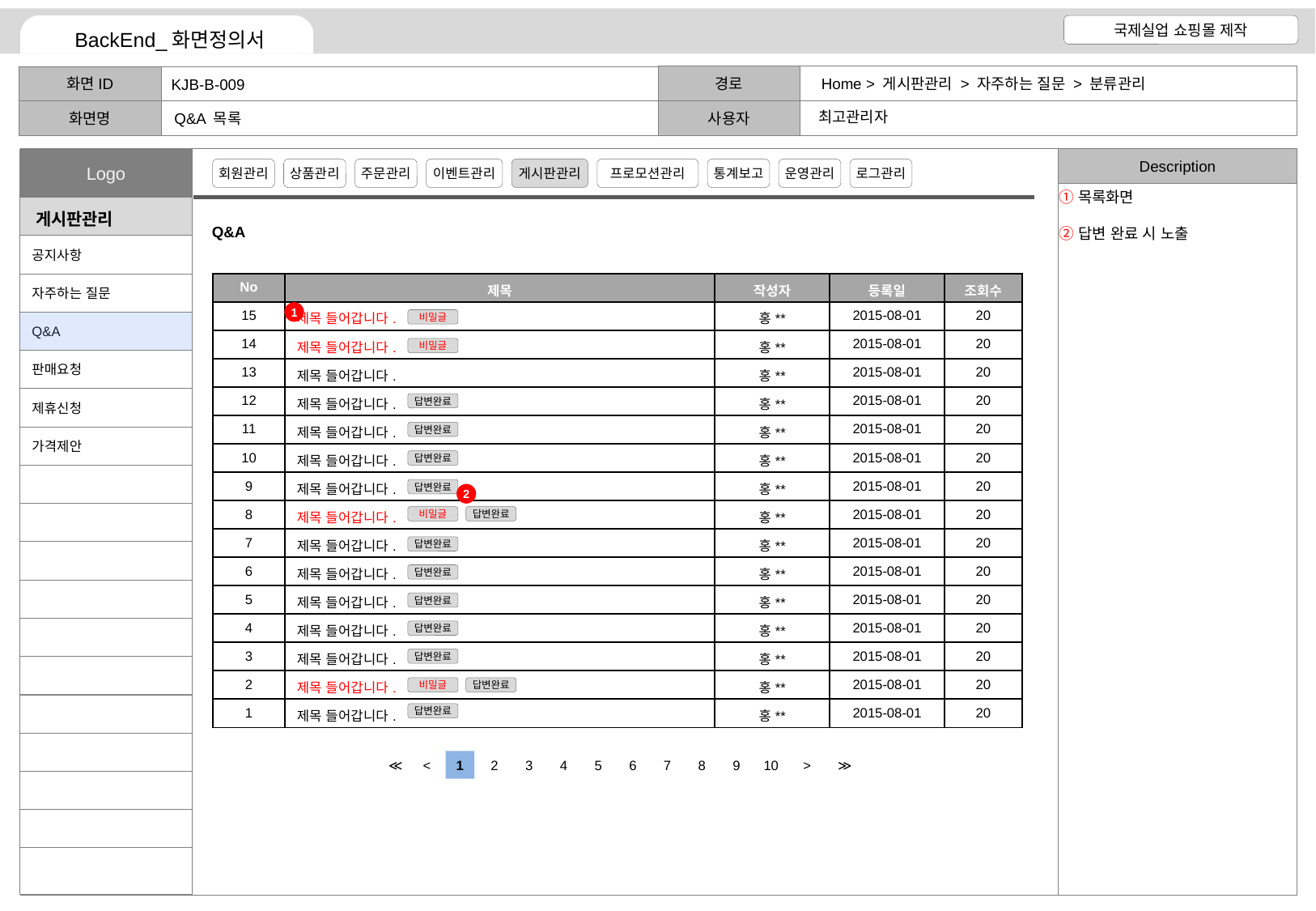

Home > 게시판관리 > 자주하는 질문 > 분류관리
KJB-B-009
최고관리자
Q&A 목록
목록화면

답변 완료 시 노출
Q&A
| No | 제목 | 작성자 | 등록일 | 조회수 |
| --- | --- | --- | --- | --- |
| 15 | 제목 들어갑니다. | 홍\*\* | 2015-08-01 | 20 |
| 14 | 제목 들어갑니다. | 홍\*\* | 2015-08-01 | 20 |
| 13 | 제목 들어갑니다. | 홍\*\* | 2015-08-01 | 20 |
| 12 | 제목 들어갑니다. | 홍\*\* | 2015-08-01 | 20 |
| 11 | 제목 들어갑니다. | 홍\*\* | 2015-08-01 | 20 |
| 10 | 제목 들어갑니다. | 홍\*\* | 2015-08-01 | 20 |
| 9 | 제목 들어갑니다. | 홍\*\* | 2015-08-01 | 20 |
| 8 | 제목 들어갑니다. | 홍\*\* | 2015-08-01 | 20 |
| 7 | 제목 들어갑니다. | 홍\*\* | 2015-08-01 | 20 |
| 6 | 제목 들어갑니다. | 홍\*\* | 2015-08-01 | 20 |
| 5 | 제목 들어갑니다. | 홍\*\* | 2015-08-01 | 20 |
| 4 | 제목 들어갑니다. | 홍\*\* | 2015-08-01 | 20 |
| 3 | 제목 들어갑니다. | 홍\*\* | 2015-08-01 | 20 |
| 2 | 제목 들어갑니다. | 홍\*\* | 2015-08-01 | 20 |
| 1 | 제목 들어갑니다. | 홍\*\* | 2015-08-01 | 20 |
1
비밀글

비밀글
답변완료
답변완료
답변완료
답변완료
2
비밀글
답변완료
답변완료
답변완료
답변완료
답변완료
답변완료
비밀글
답변완료
답변완료
≪
<
1
2
3
4
5
6
7
8
9
10
>
≫